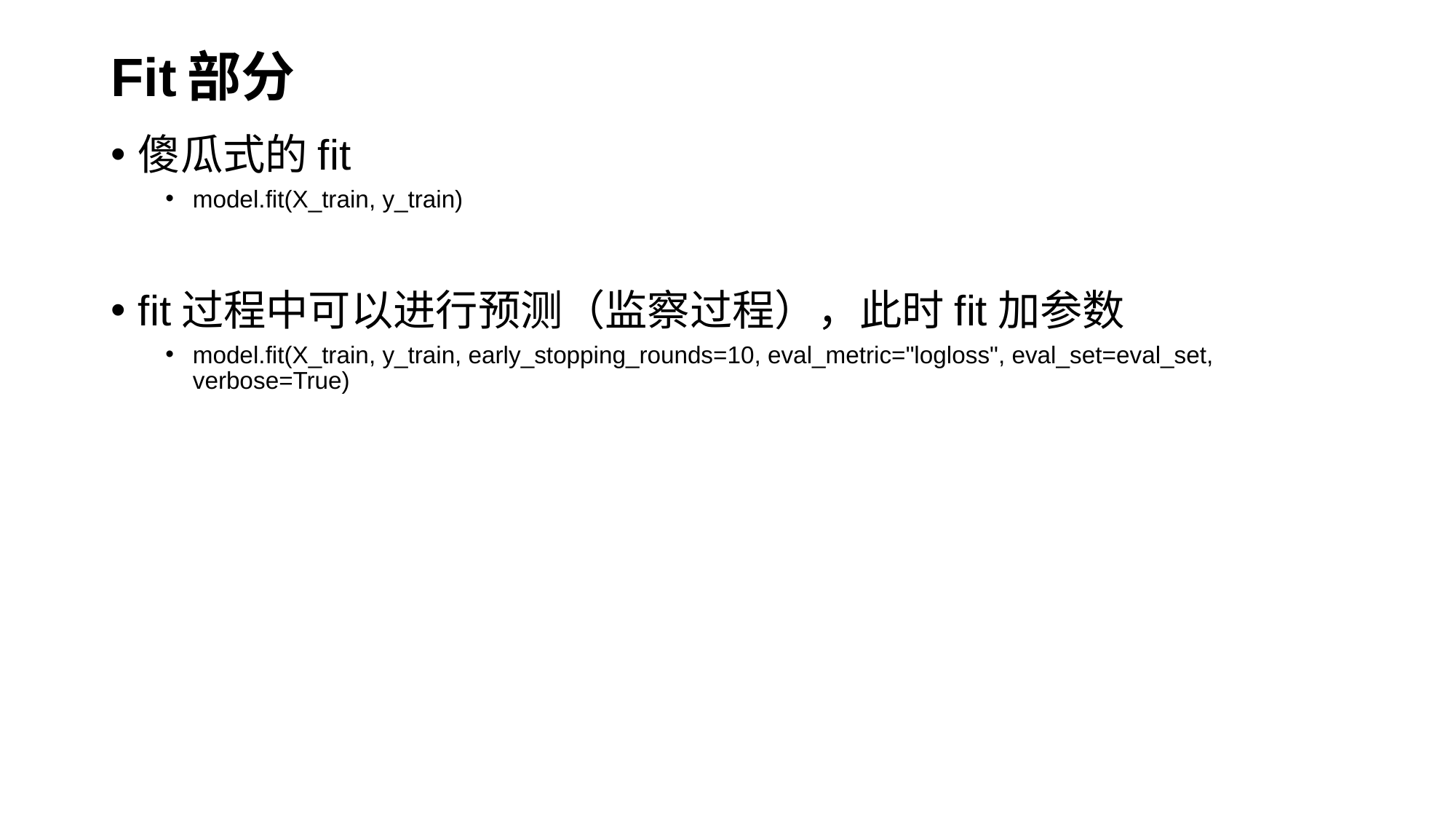

# Fit部分
傻瓜式的fit
model.fit(X_train, y_train)

fit过程中可以进行预测（监察过程），此时fit加参数
model.fit(X_train, y_train, early_stopping_rounds=10, eval_metric="logloss", eval_set=eval_set, verbose=True)